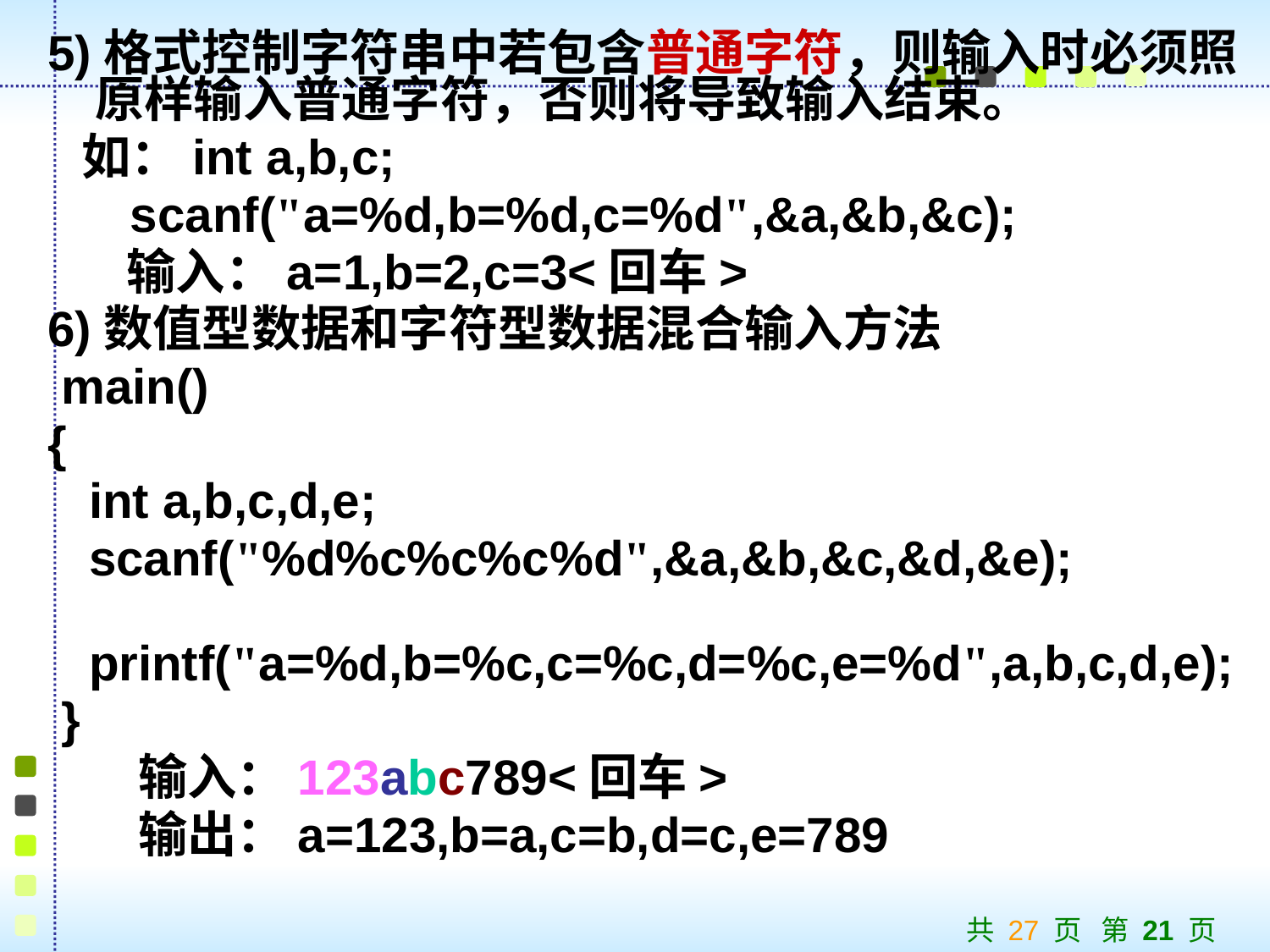

5)格式控制字符串中若包含普通字符，则输入时必须照原样输入普通字符，否则将导致输入结束。
  如：int a,b,c;
      scanf("a=%d,b=%d,c=%d",&a,&b,&c);
      输入：a=1,b=2,c=3<回车>
6)数值型数据和字符型数据混合输入方法
 main()
{
   int a,b,c,d,e;
   scanf("%d%c%c%c%d",&a,&b,&c,&d,&e);
   printf("a=%d,b=%c,c=%c,d=%c,e=%d",a,b,c,d,e);
 }
       输入：123abc789<回车>
       输出：a=123,b=a,c=b,d=c,e=789
共 27 页   第 21 页